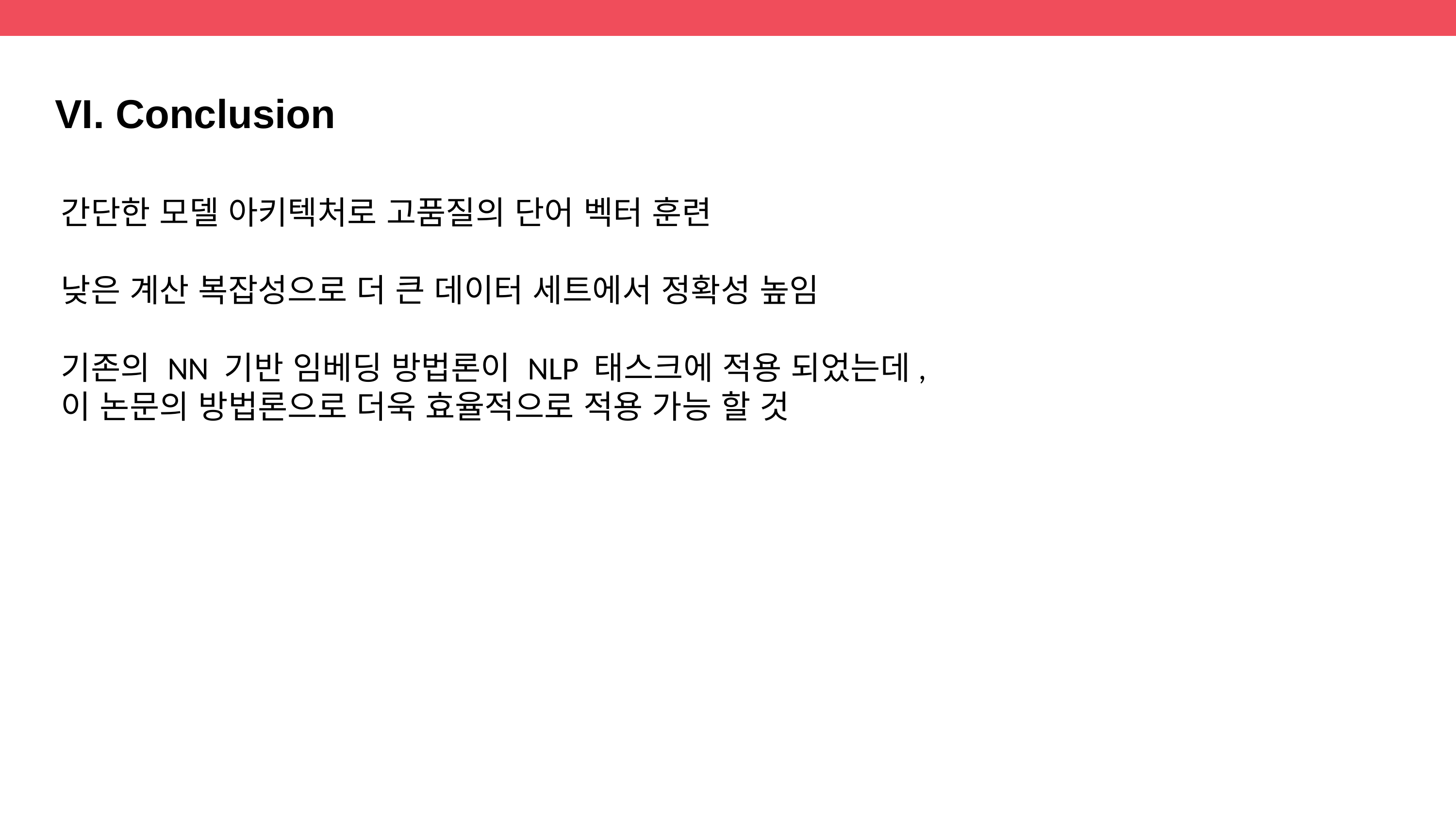

VI. Conclusion
간단한 모델 아키텍처로 고품질의 단어 벡터 훈련

낮은 계산 복잡성으로 더 큰 데이터 세트에서 정확성 높임

기존의 NN 기반 임베딩 방법론이 NLP 태스크에 적용 되었는데,
이 논문의 방법론으로 더욱 효율적으로 적용 가능 할 것